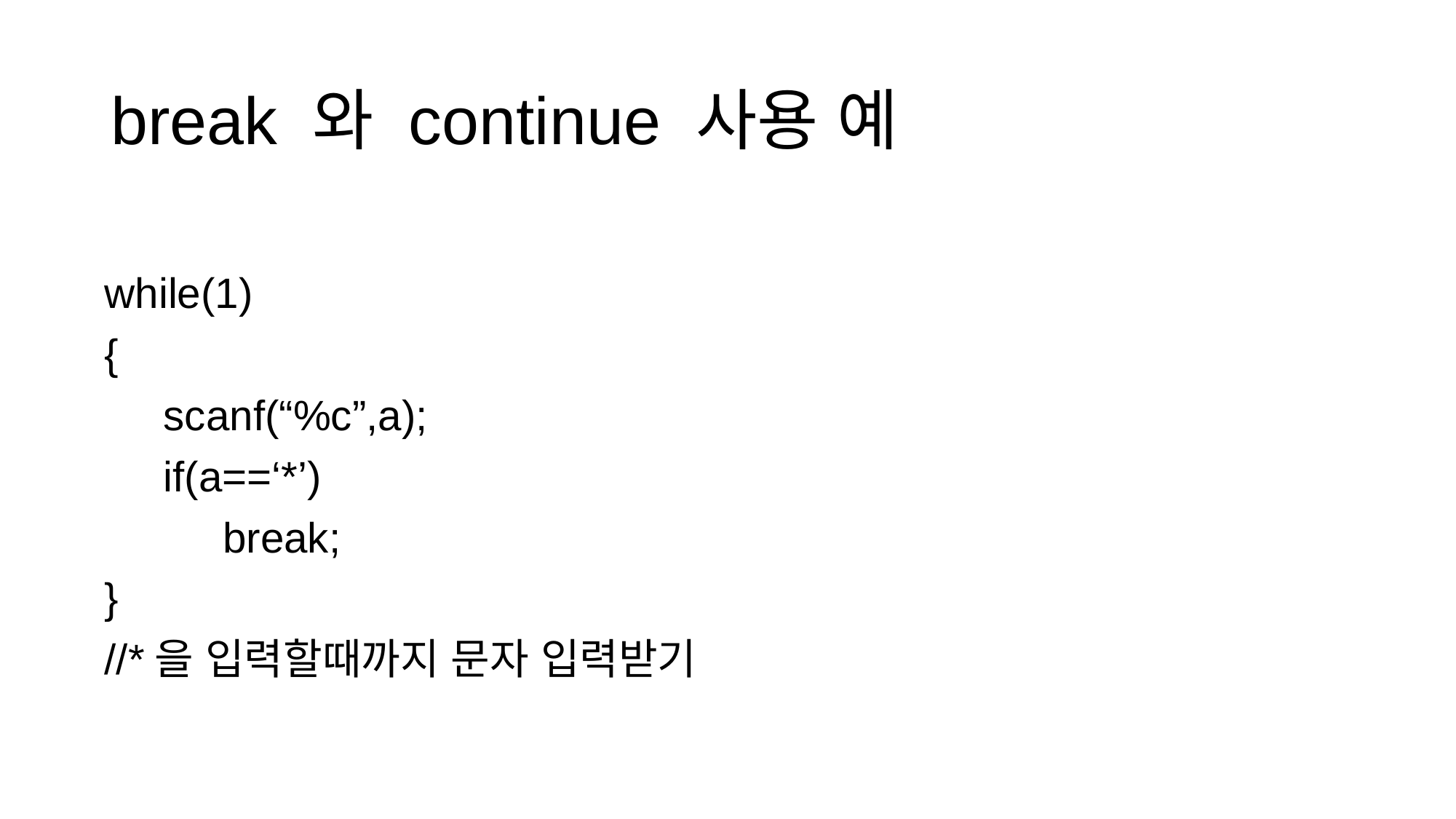

# break 와 continue 사용 예

while(1)
{
     scanf(“%c”,a);
     if(a==‘*’)
          break;
}
//*을 입력할때까지 문자 입력받기